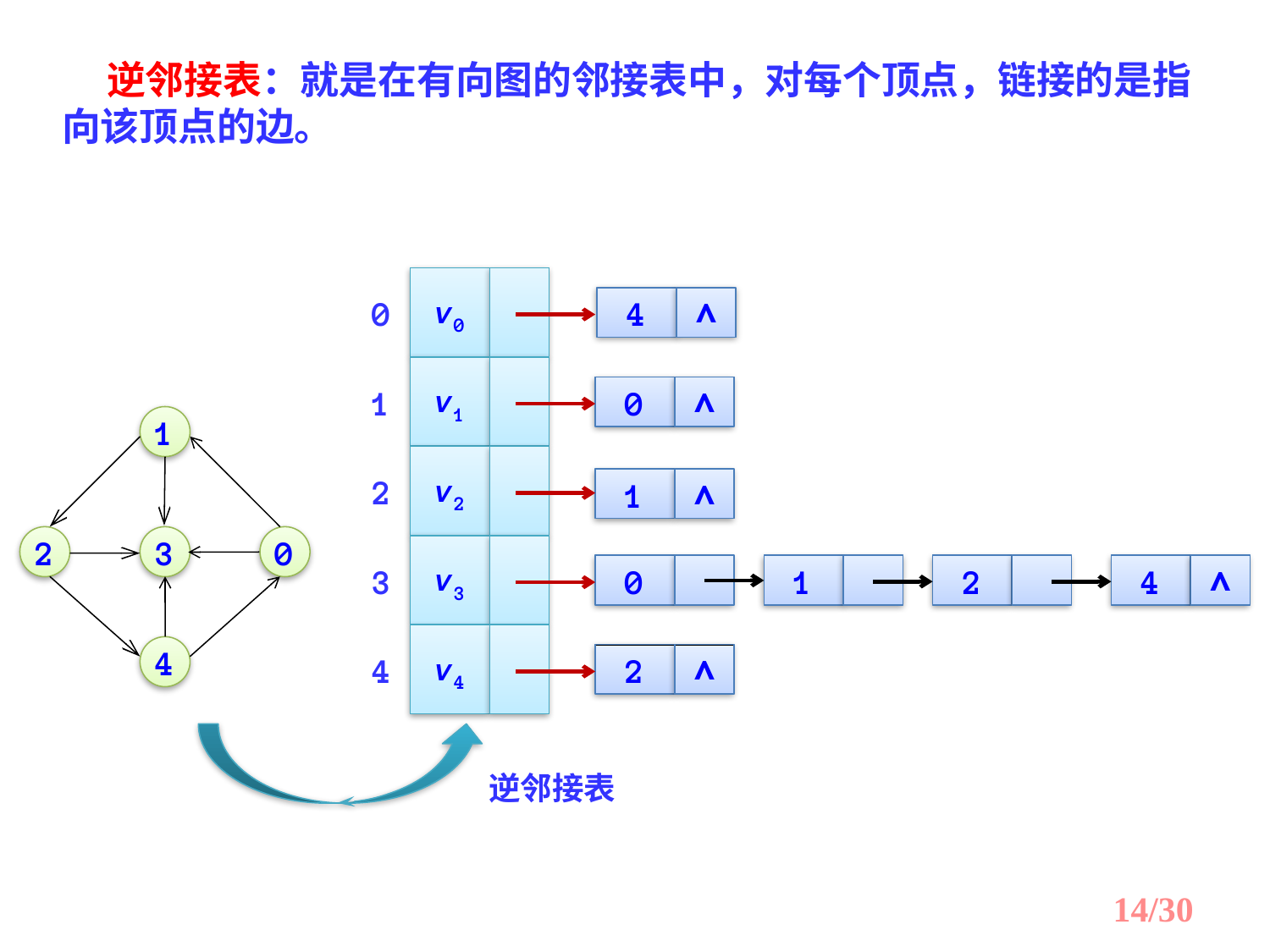

逆邻接表：就是在有向图的邻接表中，对每个顶点，链接的是指向该顶点的边。
v0

4
∧
0
v1

0
∧
1
v2

1
∧
2
v3

0

1

2

4
∧
3
v4

2
∧
4
1

2
3
0

4

逆邻接表
14/30